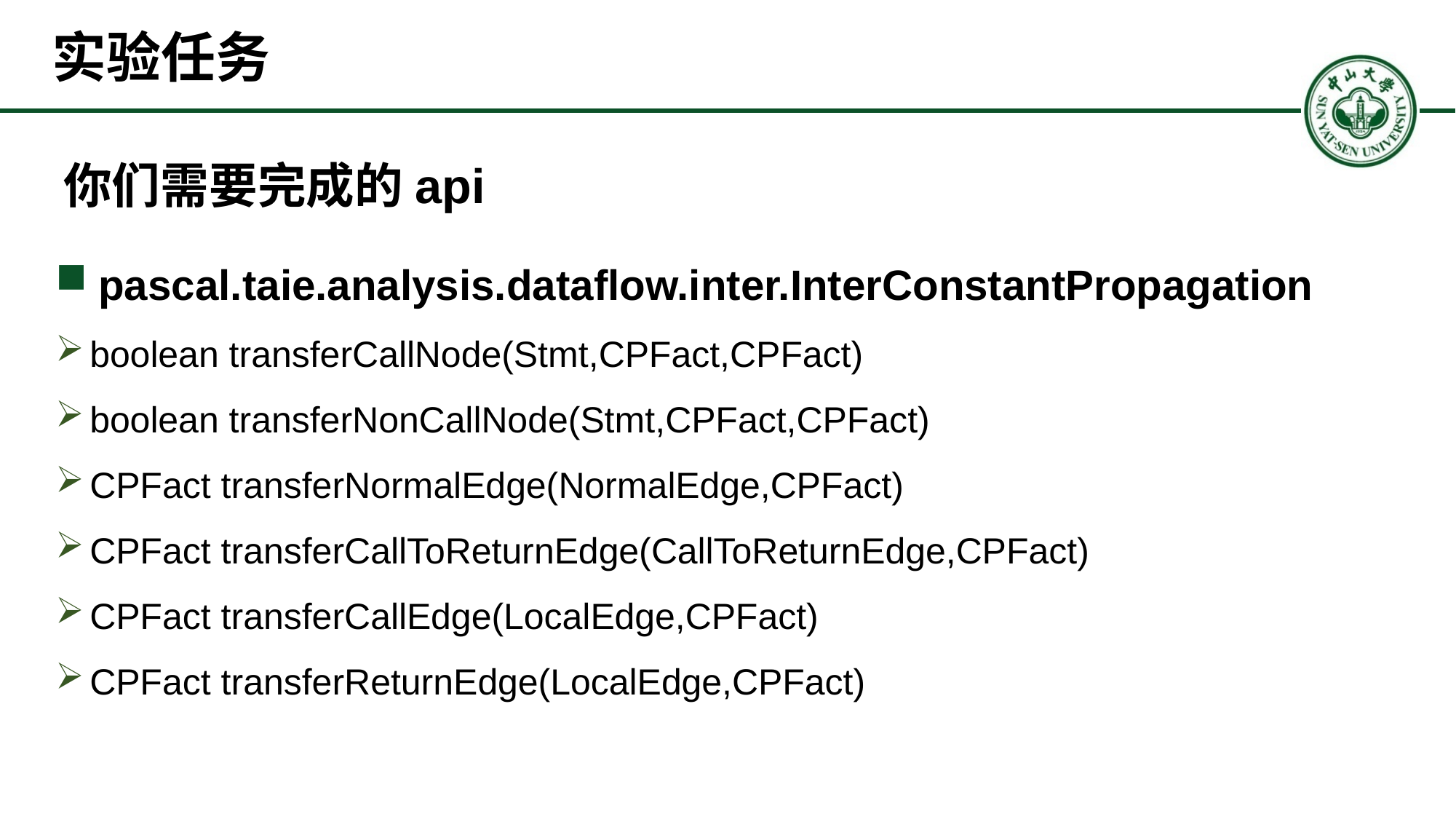

# 实验任务
你们需要完成的api
pascal.taie.analysis.dataflow.inter.InterConstantPropagation
boolean transferCallNode(Stmt,CPFact,CPFact)
boolean transferNonCallNode(Stmt,CPFact,CPFact)
CPFact transferNormalEdge(NormalEdge,CPFact)
CPFact transferCallToReturnEdge(CallToReturnEdge,CPFact)
CPFact transferCallEdge(LocalEdge,CPFact)
CPFact transferReturnEdge(LocalEdge,CPFact)